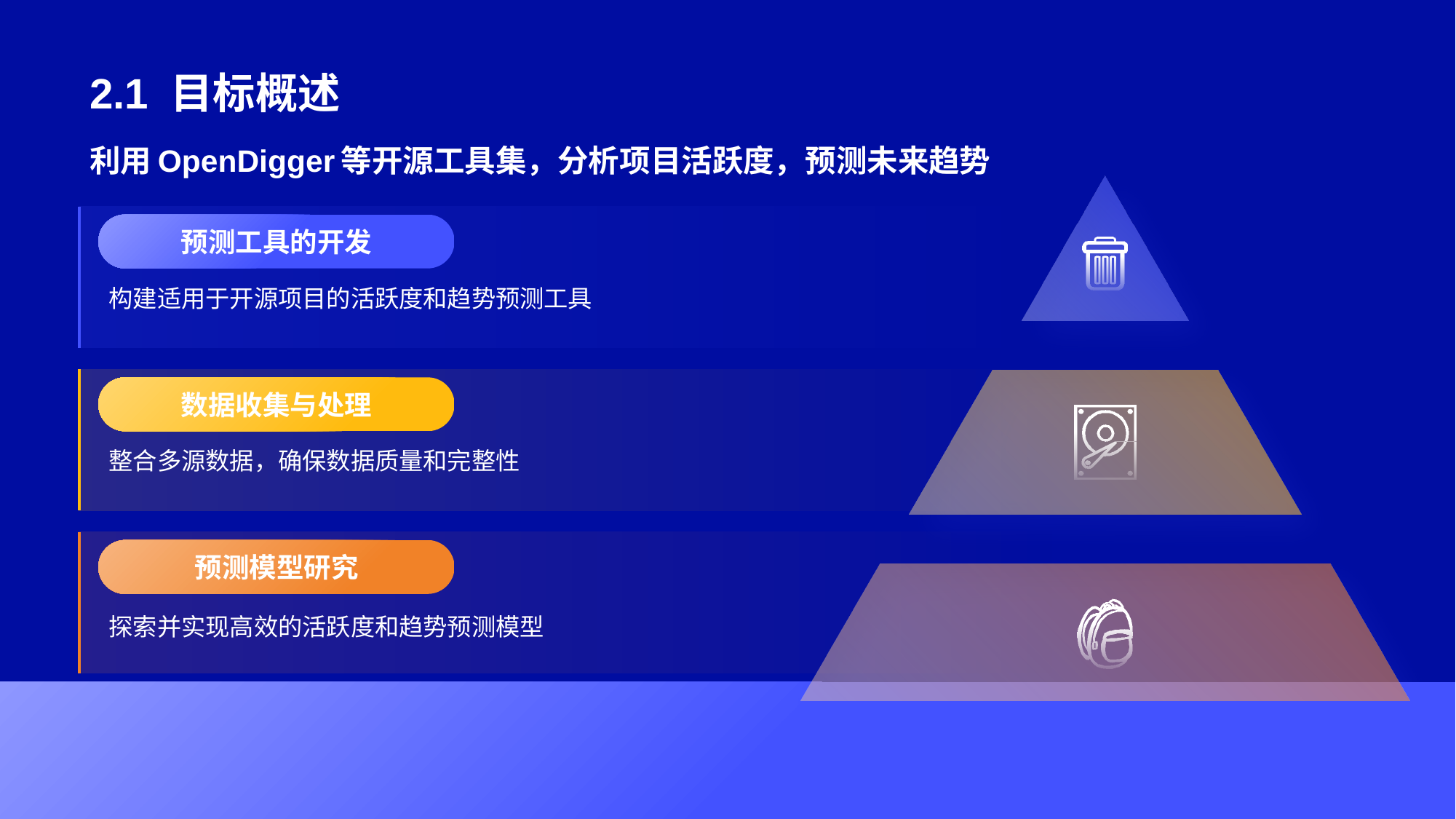

# 2.1 目标概述
利用OpenDigger等开源工具集，分析项目活跃度，预测未来趋势

预测工具的开发

构建适用于开源项目的活跃度和趋势预测工具

数据收集与处理

整合多源数据，确保数据质量和完整性

预测模型研究

探索并实现高效的活跃度和趋势预测模型